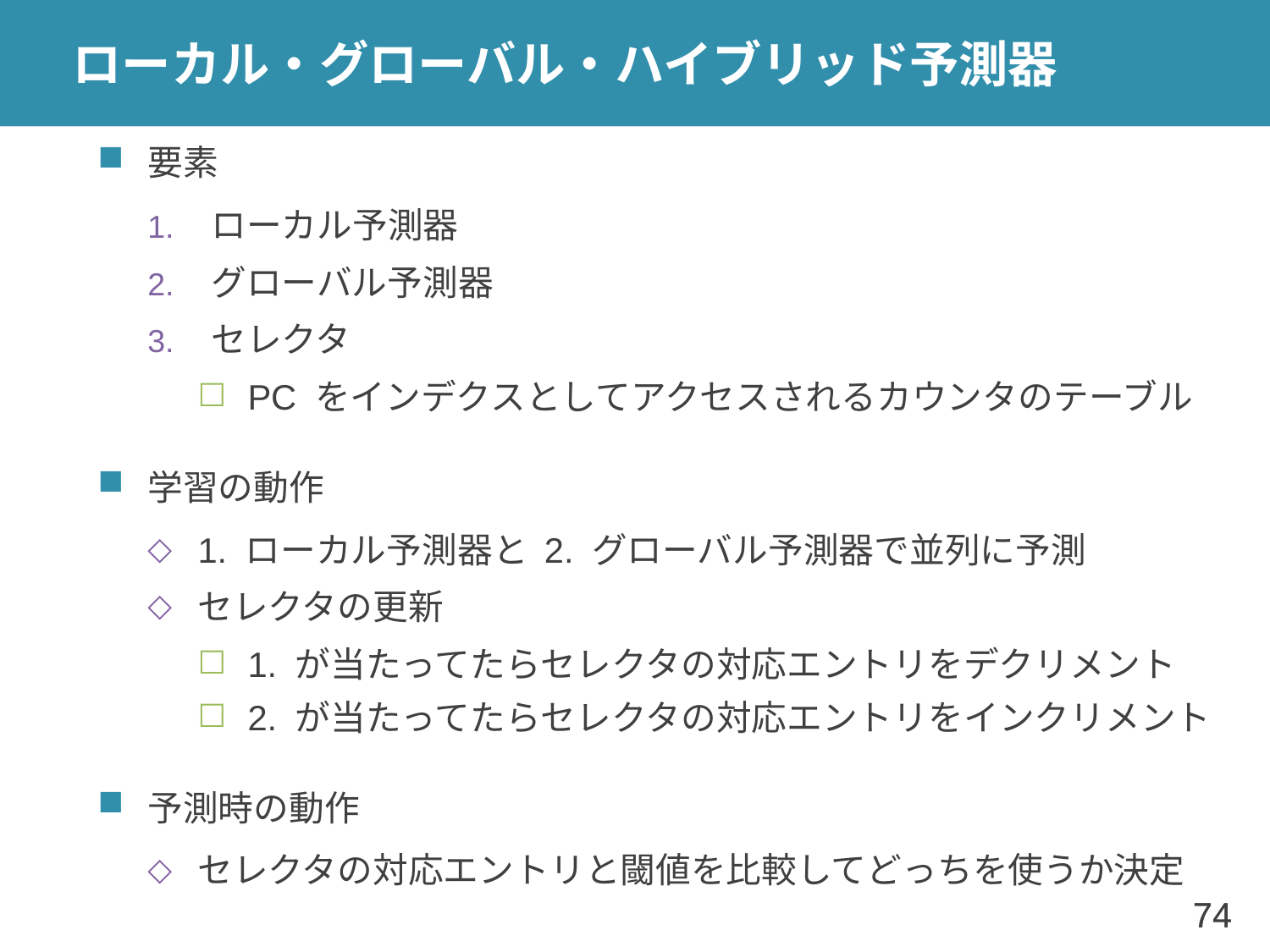

# ローカル・グローバル・ハイブリッド予測器
要素
ローカル予測器
グローバル予測器
セレクタ
PC をインデクスとしてアクセスされるカウンタのテーブル
学習の動作
1. ローカル予測器と 2. グローバル予測器で並列に予測
セレクタの更新
1. が当たってたらセレクタの対応エントリをデクリメント
2. が当たってたらセレクタの対応エントリをインクリメント
予測時の動作
セレクタの対応エントリと閾値を比較してどっちを使うか決定